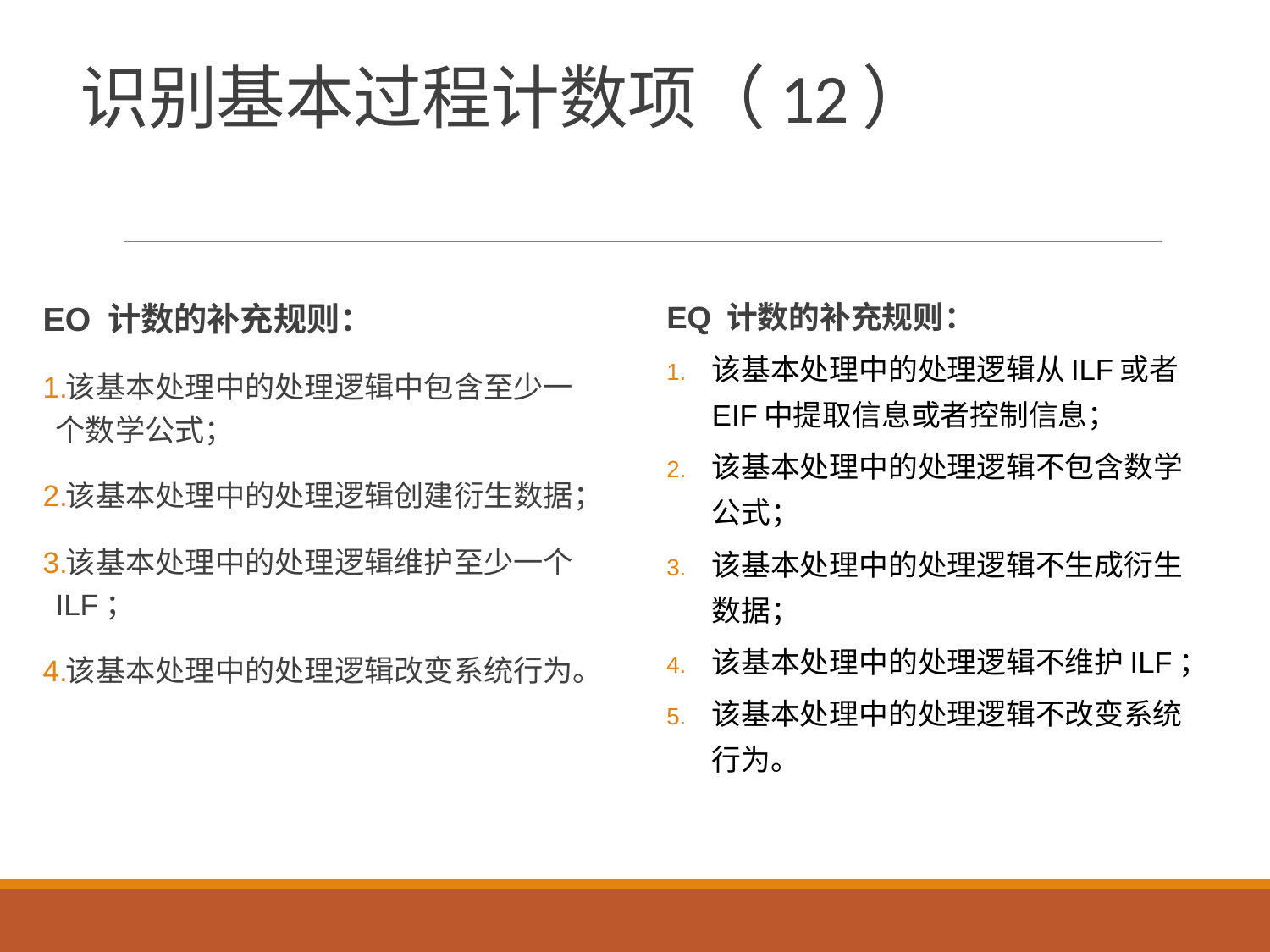

# 识别基本过程计数项（12）
EO 计数的补充规则：
该基本处理中的处理逻辑中包含至少一个数学公式；
该基本处理中的处理逻辑创建衍生数据；
该基本处理中的处理逻辑维护至少一个 ILF；
该基本处理中的处理逻辑改变系统行为。
EQ 计数的补充规则：
该基本处理中的处理逻辑从ILF或者EIF中提取信息或者控制信息；
该基本处理中的处理逻辑不包含数学公式；
该基本处理中的处理逻辑不生成衍生数据；
该基本处理中的处理逻辑不维护ILF；
该基本处理中的处理逻辑不改变系统行为。